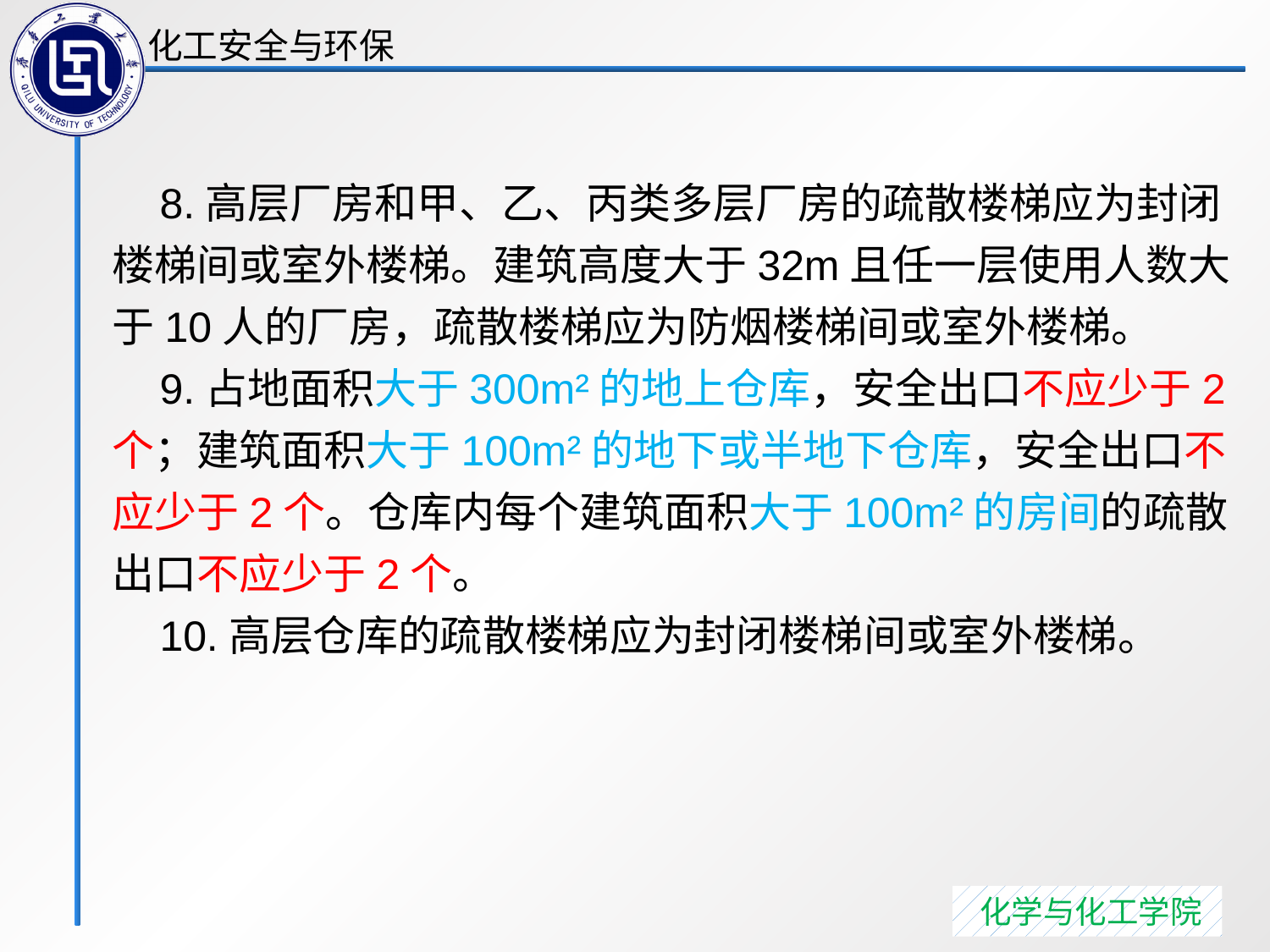

8.高层厂房和甲、乙、丙类多层厂房的疏散楼梯应为封闭楼梯间或室外楼梯。建筑高度大于32m且任一层使用人数大于10人的厂房，疏散楼梯应为防烟楼梯间或室外楼梯。
    9.占地面积大于300m²的地上仓库，安全出口不应少于2个；建筑面积大于100m²的地下或半地下仓库，安全出口不应少于2个。仓库内每个建筑面积大于100m²的房间的疏散出口不应少于2个。
    10.高层仓库的疏散楼梯应为封闭楼梯间或室外楼梯。